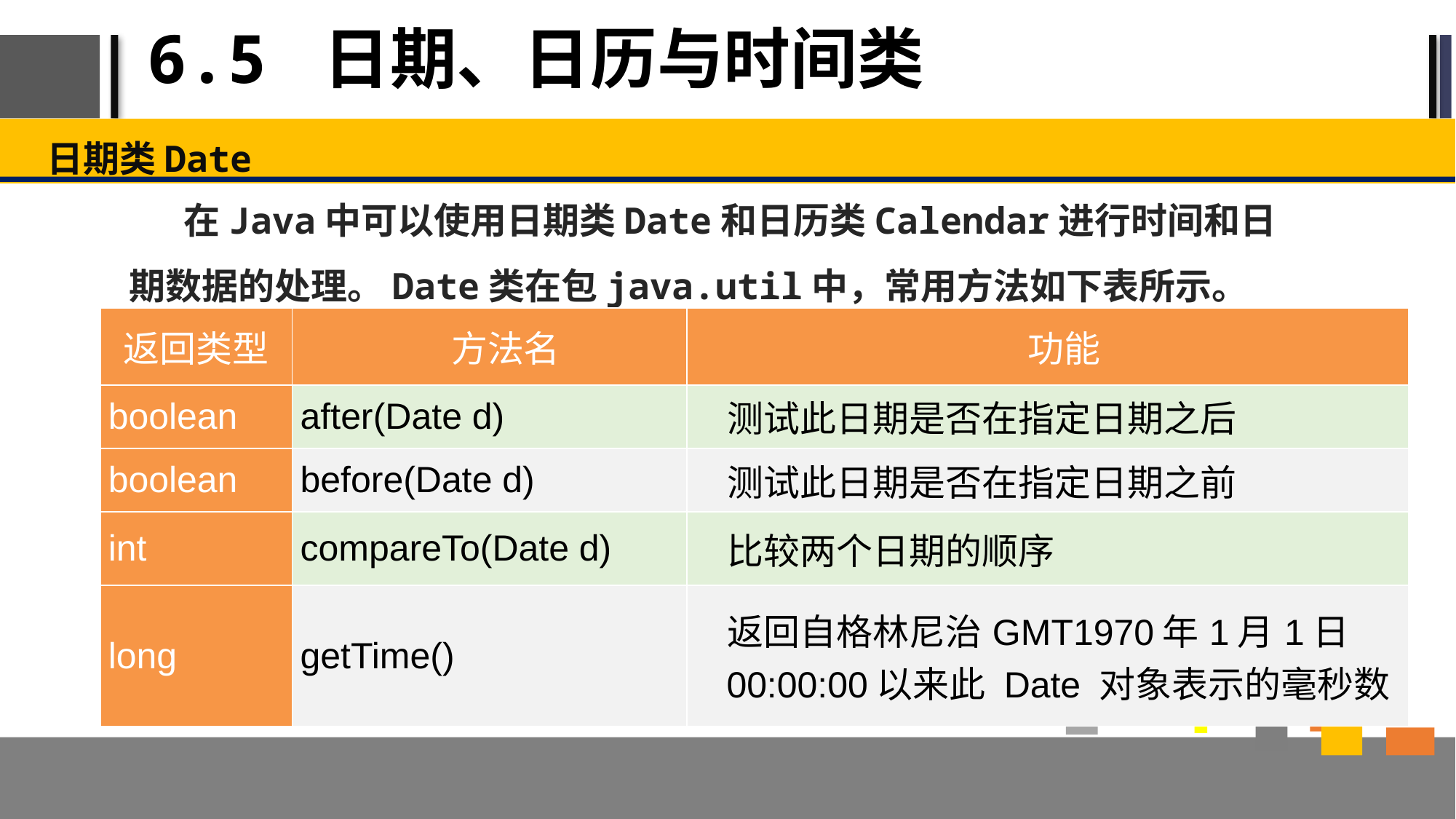

# 6.5 日期、日历与时间类

日期类Date
在Java中可以使用日期类Date和日历类Calendar进行时间和日期数据的处理。Date类在包java.util中，常用方法如下表所示。

| 返回类型 | 方法名 | 功能 |
| --- | --- | --- |
| boolean | after(Date d) | 测试此日期是否在指定日期之后 |
| boolean | before(Date d) | 测试此日期是否在指定日期之前 |
| int | compareTo(Date d) | 比较两个日期的顺序 |
| long | getTime() | 返回自格林尼治GMT1970年1月1日00:00:00以来此 Date 对象表示的毫秒数 |